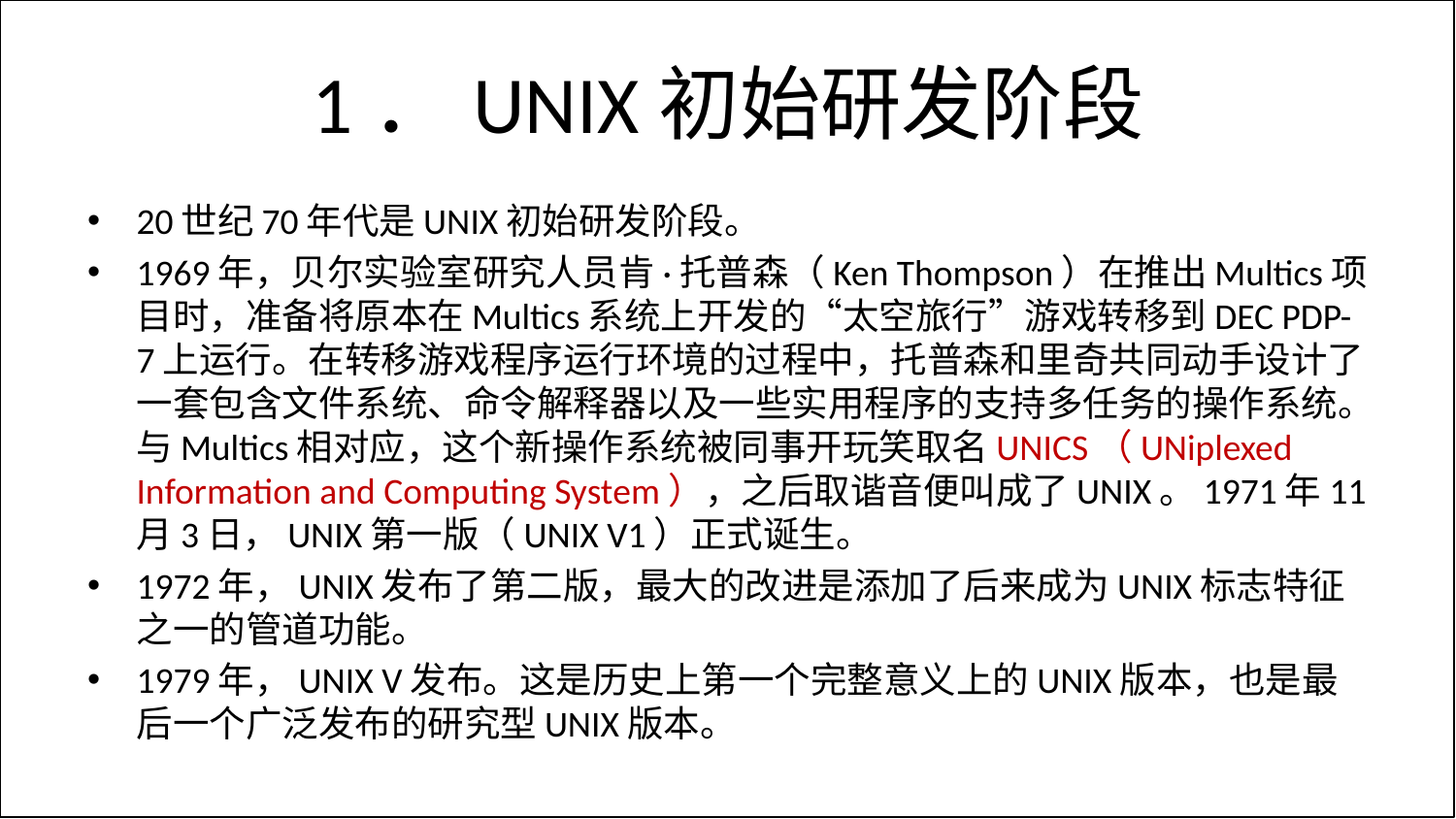

# 1．UNIX初始研发阶段
20世纪70年代是UNIX初始研发阶段。
1969年，贝尔实验室研究人员肯·托普森（Ken Thompson）在推出Multics项目时，准备将原本在Multics系统上开发的“太空旅行”游戏转移到DEC PDP-7上运行。在转移游戏程序运行环境的过程中，托普森和里奇共同动手设计了一套包含文件系统、命令解释器以及一些实用程序的支持多任务的操作系统。与Multics相对应，这个新操作系统被同事开玩笑取名UNICS（UNiplexed Information and Computing System），之后取谐音便叫成了UNIX。1971年11月3日，UNIX第一版（UNIX V1）正式诞生。
1972年，UNIX发布了第二版，最大的改进是添加了后来成为UNIX标志特征之一的管道功能。
1979年，UNIX V发布。这是历史上第一个完整意义上的UNIX版本，也是最后一个广泛发布的研究型UNIX版本。